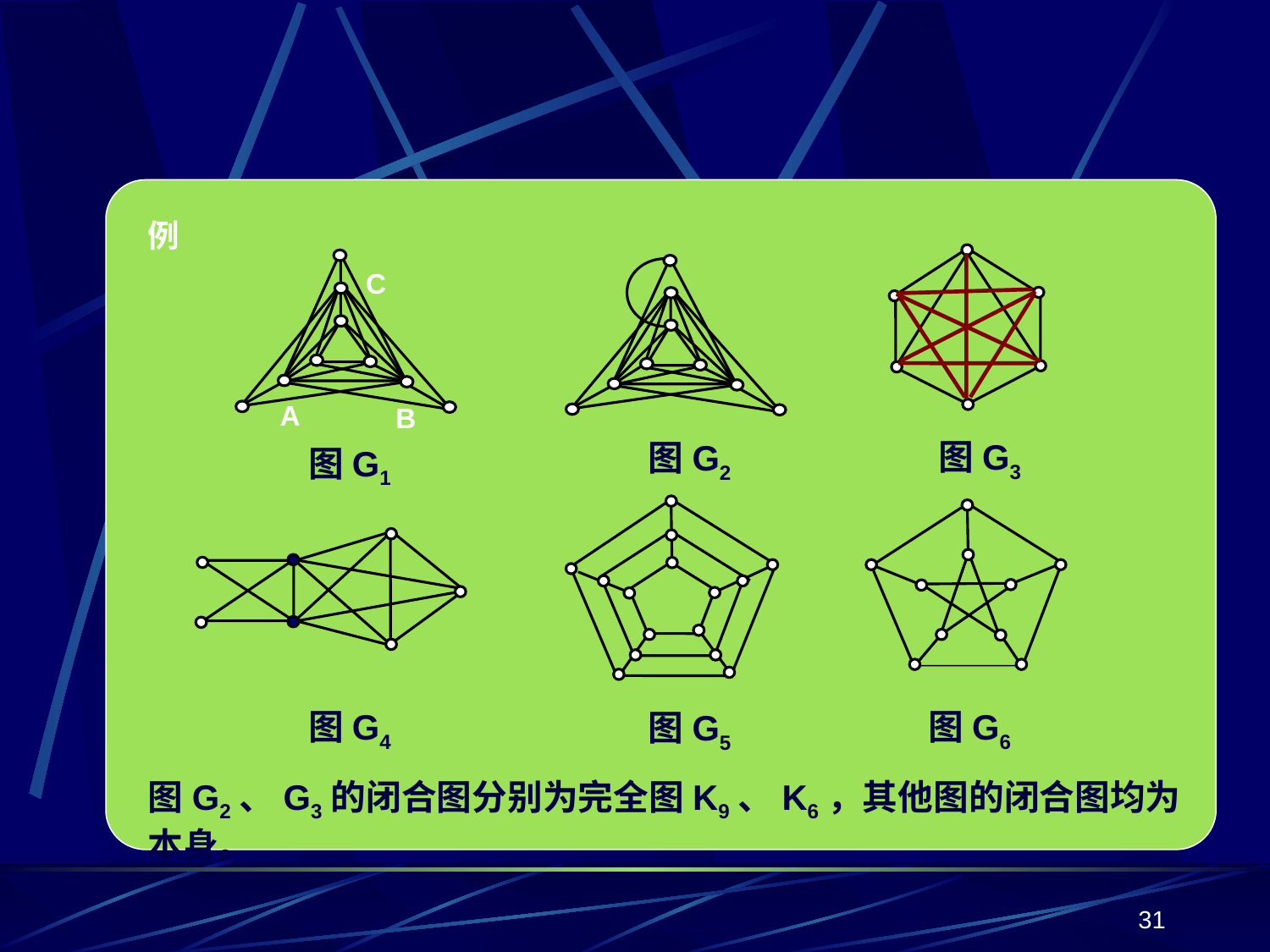

例

C

A
B

图G3
图G2
图G1

图G4
图G6
图G5
图G2、G3的闭合图分别为完全图K9、K6，其他图的闭合图均为本身。

31